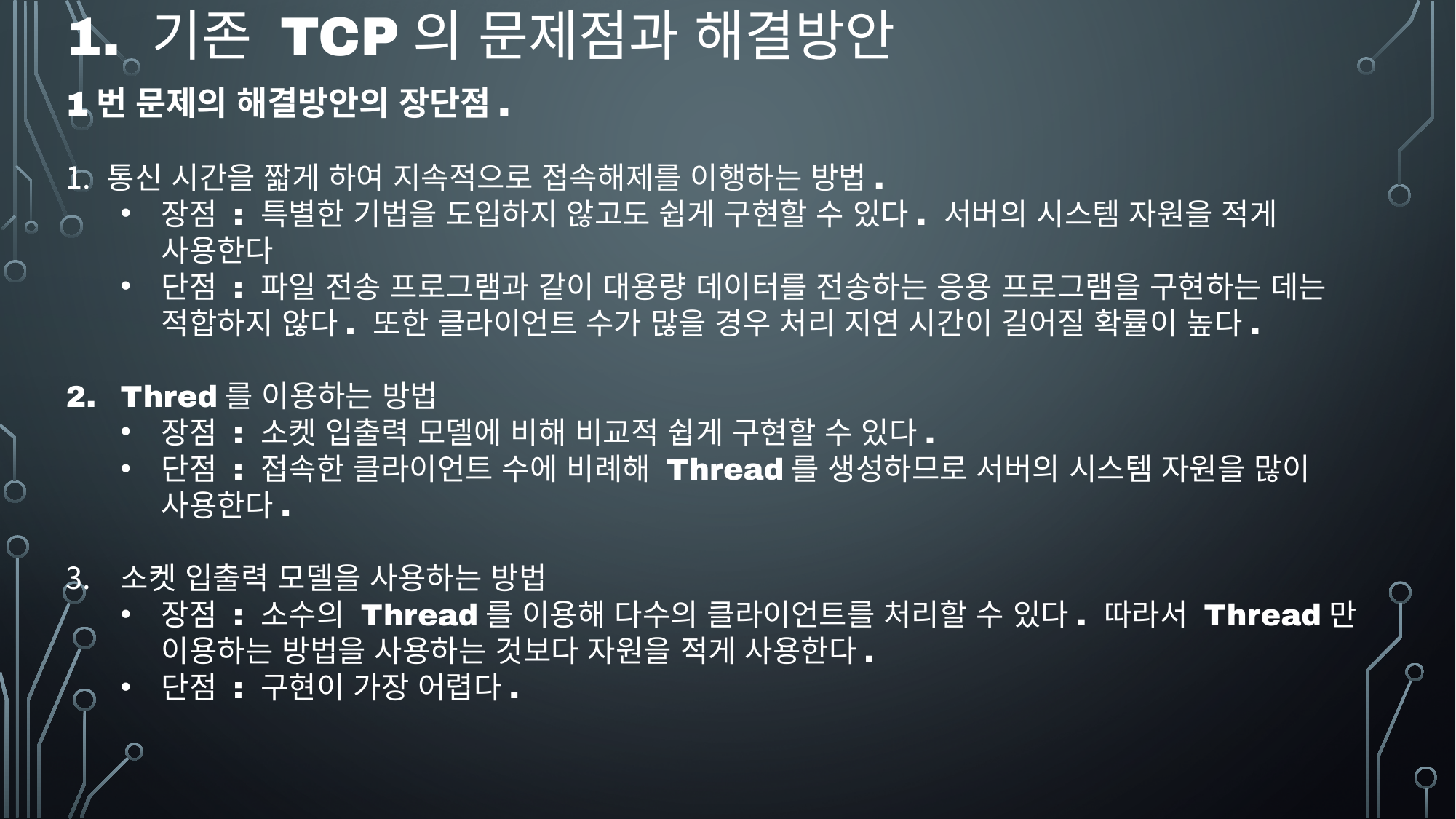

# 1. 기존 TCP의 문제점과 해결방안
1번 문제의 해결방안의 장단점.

통신 시간을 짧게 하여 지속적으로 접속해제를 이행하는 방법.
장점 : 특별한 기법을 도입하지 않고도 쉽게 구현할 수 있다. 서버의 시스템 자원을 적게 사용한다
단점 : 파일 전송 프로그램과 같이 대용량 데이터를 전송하는 응용 프로그램을 구현하는 데는 적합하지 않다. 또한 클라이언트 수가 많을 경우 처리 지연 시간이 길어질 확률이 높다.

Thred를 이용하는 방법
장점 : 소켓 입출력 모델에 비해 비교적 쉽게 구현할 수 있다.
단점 : 접속한 클라이언트 수에 비례해 Thread를 생성하므로 서버의 시스템 자원을 많이 사용한다.

소켓 입출력 모델을 사용하는 방법
장점 : 소수의 Thread를 이용해 다수의 클라이언트를 처리할 수 있다. 따라서 Thread만 이용하는 방법을 사용하는 것보다 자원을 적게 사용한다.
단점 : 구현이 가장 어렵다.